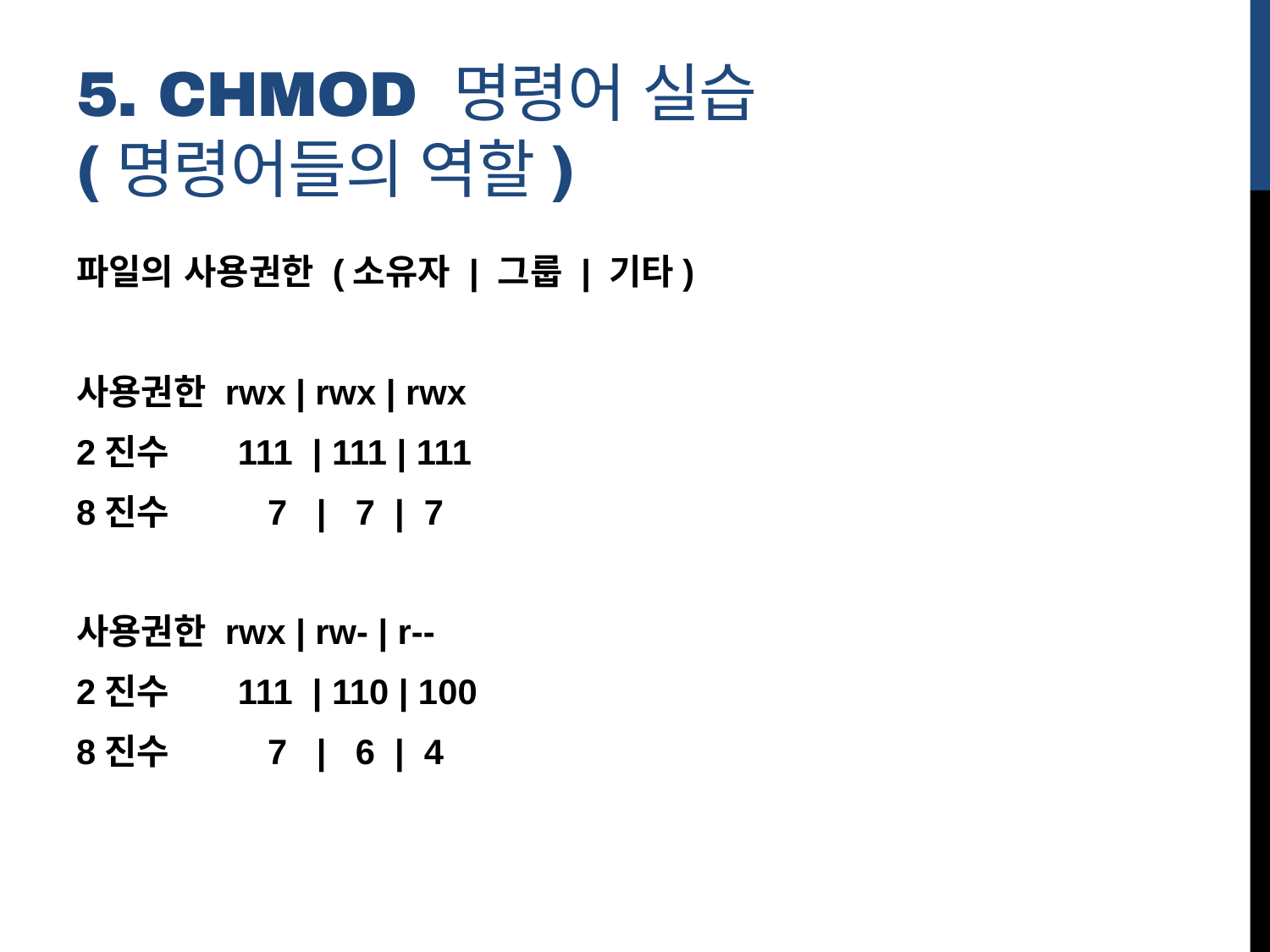

# 5. chmod 명령어 실습 (명령어들의 역할)
파일의 사용권한 (소유자 | 그룹 | 기타)

사용권한 rwx | rwx | rwx
2진수      111  | 111 | 111
8진수         7   |   7  |  7

사용권한 rwx | rw- | r--
2진수      111  | 110 | 100
8진수         7   |   6  |  4